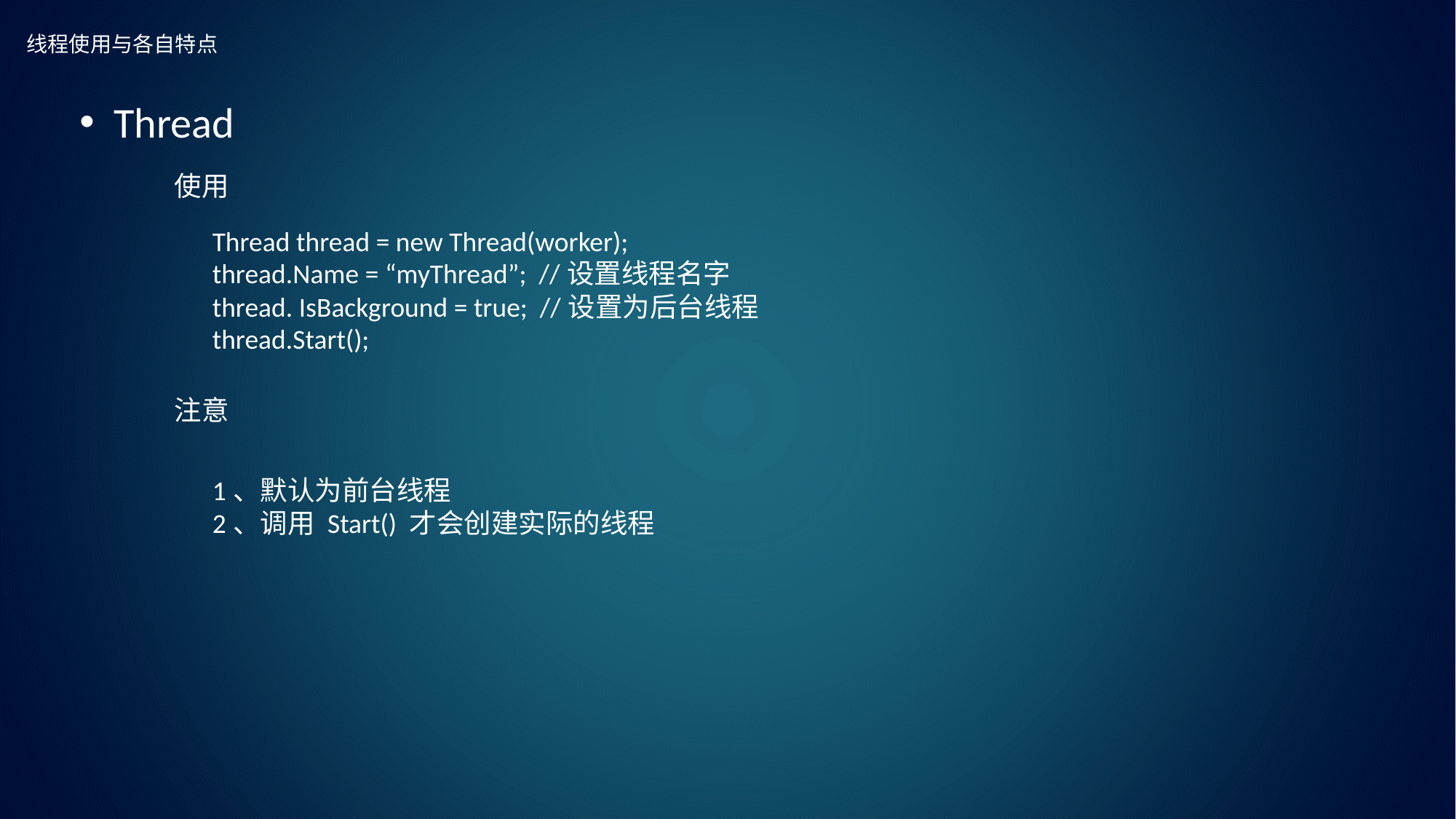

# 线程使用与各自特点
Thread
使用
Thread thread = new Thread(worker);
thread.Name = “myThread”;  //设置线程名字
thread. IsBackground = true;  //设置为后台线程
thread.Start();
注意
1、默认为前台线程
2、调用 Start() 才会创建实际的线程